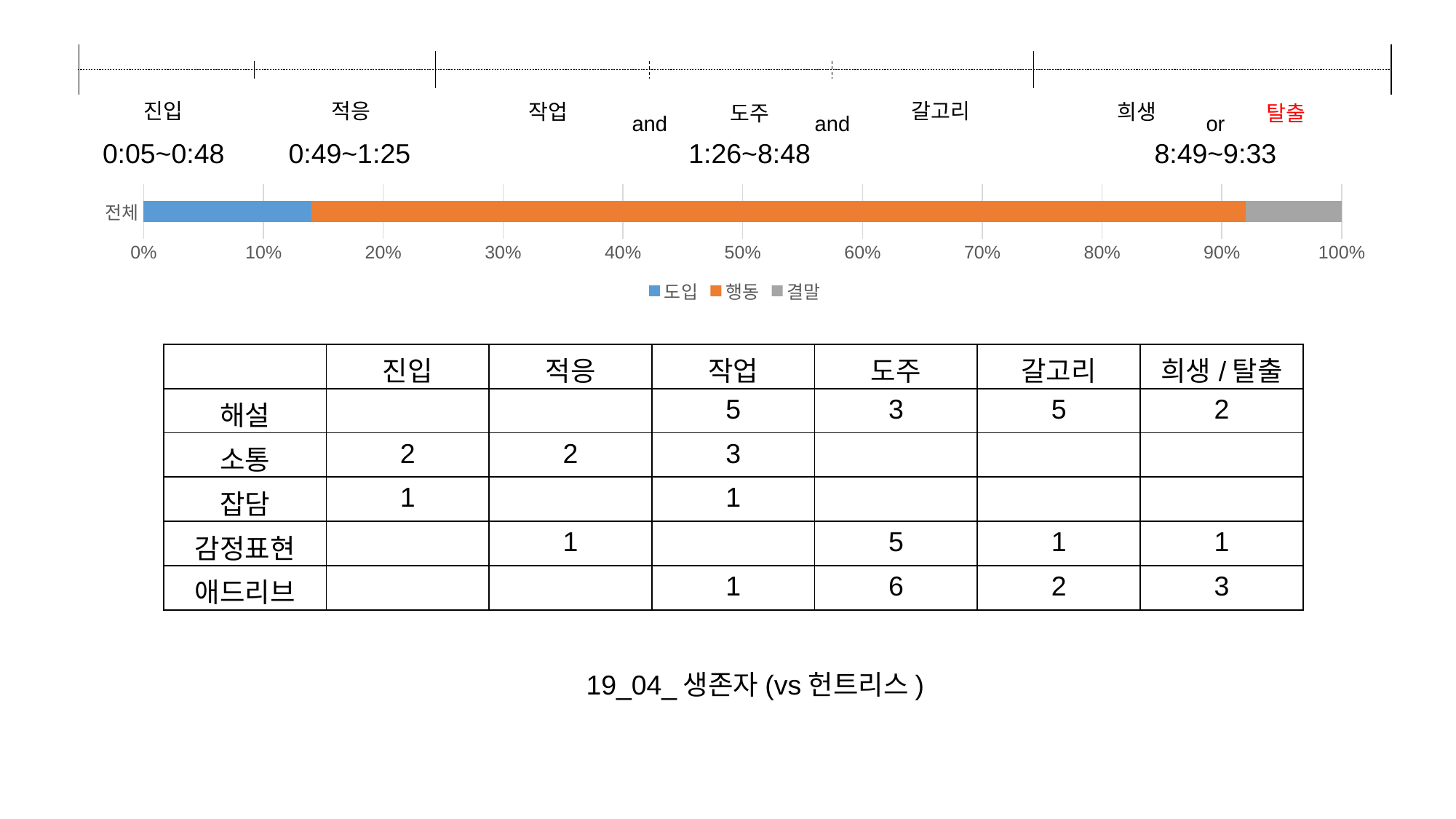

and
and
진입
적응
갈고리
작업
희생
탈출
도주
or
0:05~0:48
0:49~1:25
1:26~8:48
8:49~9:33

### Chart

| Category | 도입 | 행동 | 결말 |
|---|---|---|---|
| 전체 | 14.0 | 78.0 | 8.0 |
|  | 진입 | 적응 | 작업 | 도주 | 갈고리 | 희생/탈출 |
| --- | --- | --- | --- | --- | --- | --- |
| 해설 |  |  | 5 | 3 | 5 | 2 |
| 소통 | 2 | 2 | 3 |  |  |  |
| 잡담 | 1 |  | 1 |  |  |  |
| 감정표현 |  | 1 |  | 5 | 1 | 1 |
| 애드리브 |  |  | 1 | 6 | 2 | 3 |
19_04_생존자(vs헌트리스)